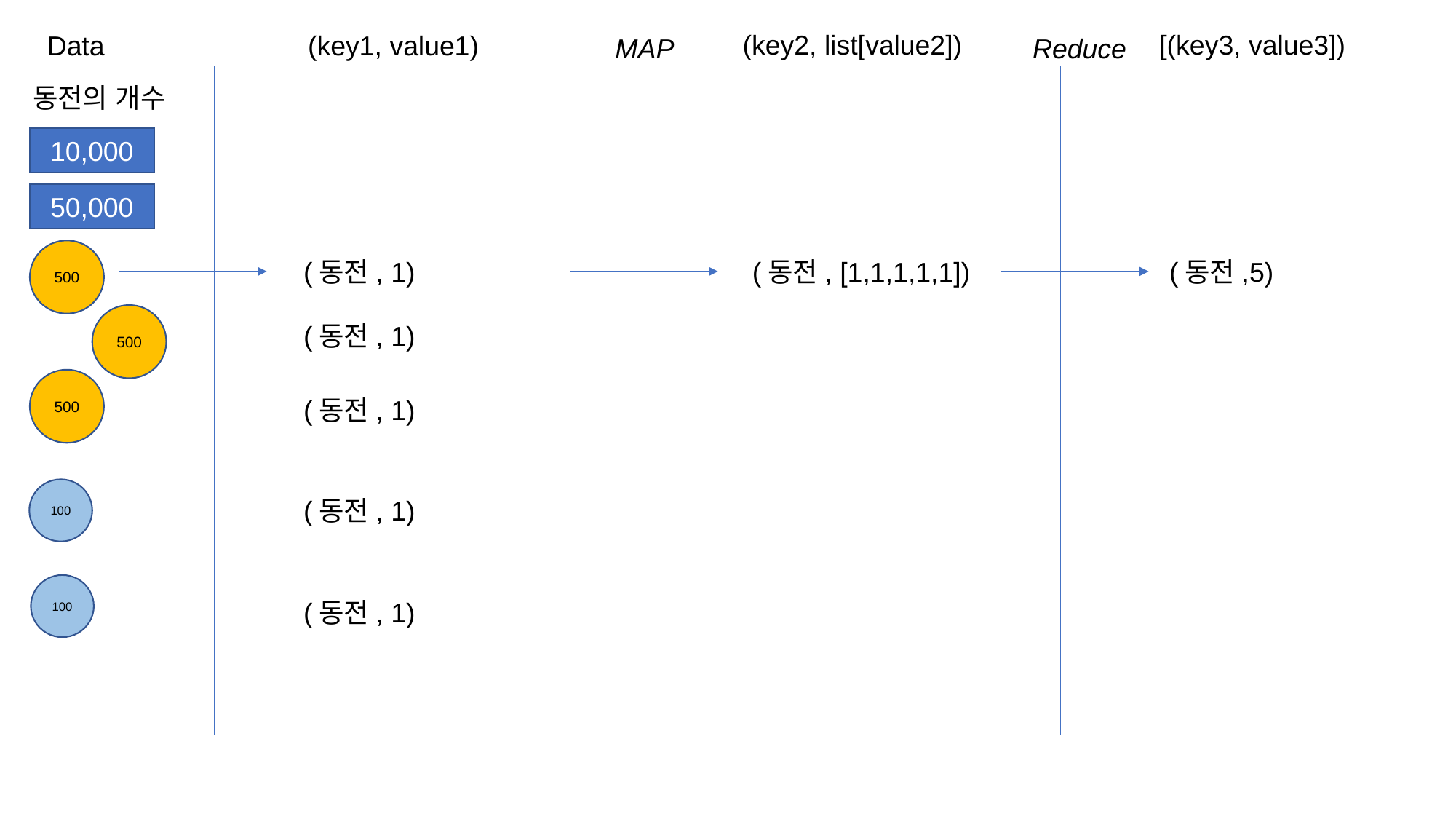

(key2, list[value2])
[(key3, value3])
Data
(key1, value1)
MAP
Reduce
동전의 개수
10,000
50,000
500
(동전, 1)
(동전, [1,1,1,1,1])
(동전,5)
500
(동전, 1)
500
(동전, 1)
100
(동전, 1)
100
(동전, 1)